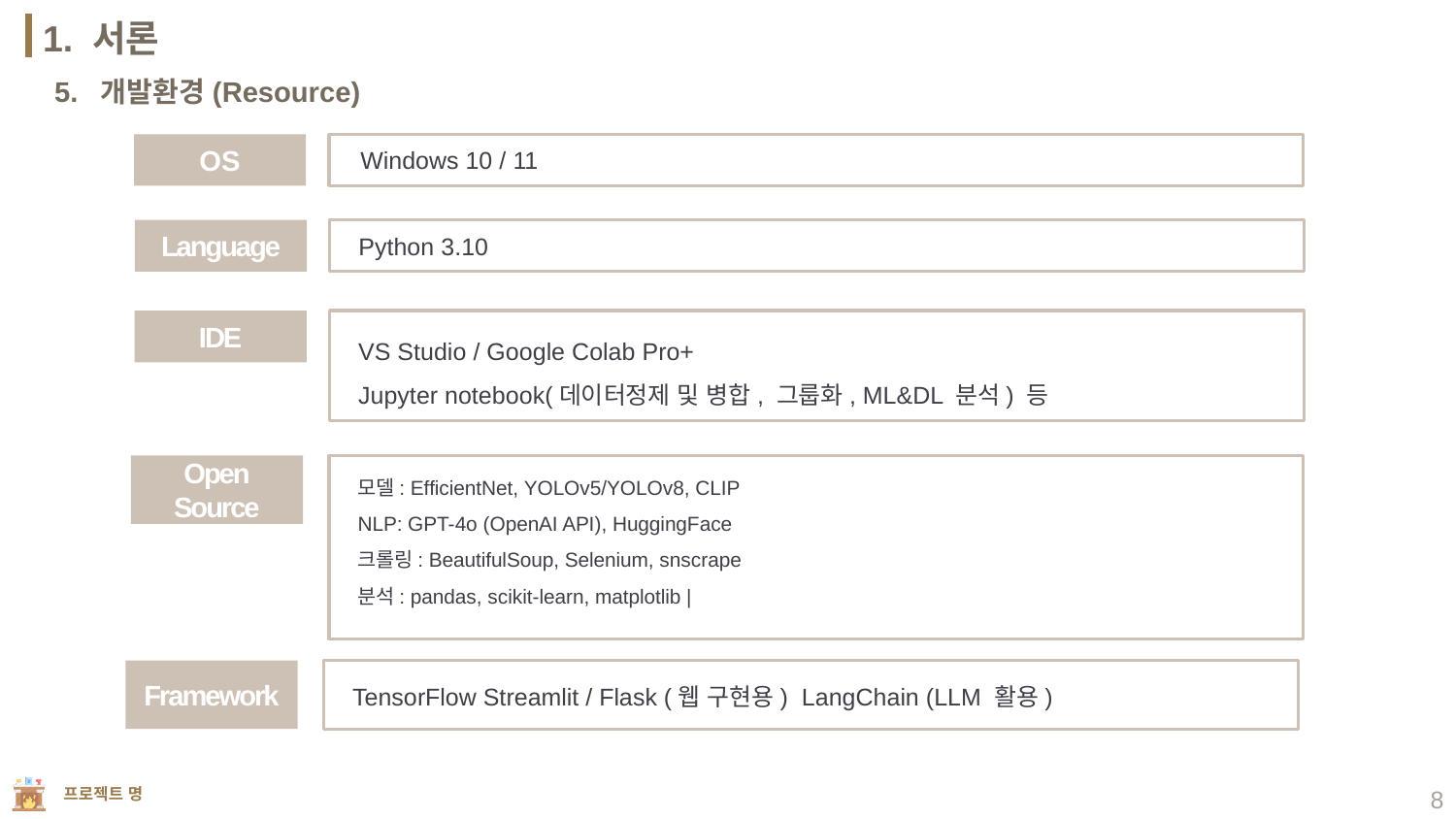

1. 서론
5.  개발환경(Resource)
Windows 10 / 11
OS
Language
Python 3.10
IDE
VS Studio / Google Colab Pro+
Jupyter notebook(데이터정제 및 병합, 그룹화, ML&DL 분석) 등
Open
Source
모델: EfficientNet, YOLOv5/YOLOv8, CLIP
NLP: GPT-4o (OpenAI API), HuggingFace
크롤링: BeautifulSoup, Selenium, snscrape
분석: pandas, scikit-learn, matplotlib |
Framework
TensorFlow Streamlit / Flask (웹 구현용)  LangChain (LLM 활용)
8